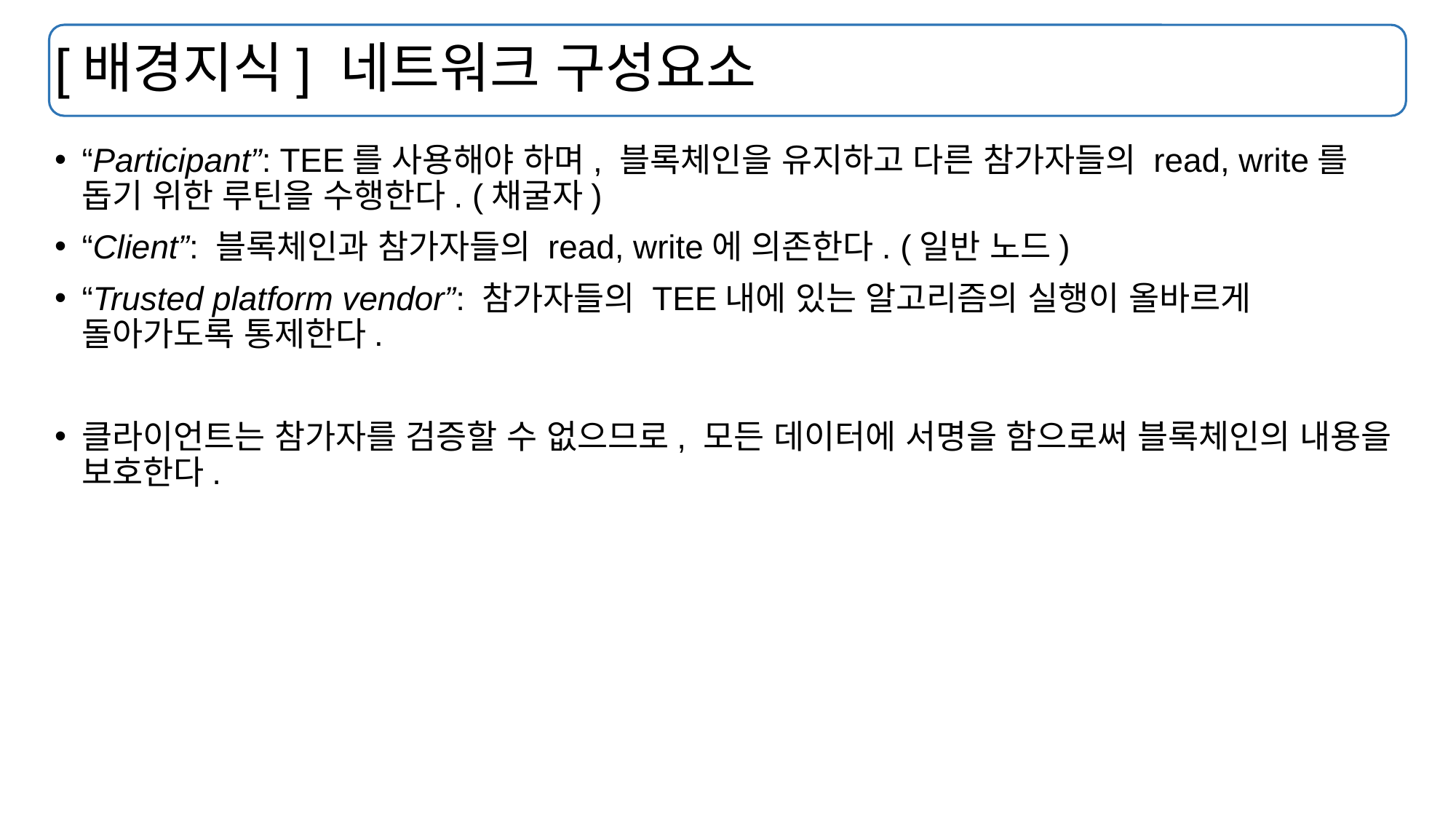

# [배경지식] 네트워크 구성요소
“Participant”: TEE를 사용해야 하며, 블록체인을 유지하고 다른 참가자들의 read, write를 돕기 위한 루틴을 수행한다. (채굴자)
“Client”: 블록체인과 참가자들의 read, write에 의존한다. (일반 노드)
“Trusted platform vendor”: 참가자들의 TEE내에 있는 알고리즘의 실행이 올바르게 돌아가도록 통제한다.

클라이언트는 참가자를 검증할 수 없으므로, 모든 데이터에 서명을 함으로써 블록체인의 내용을 보호한다.
5